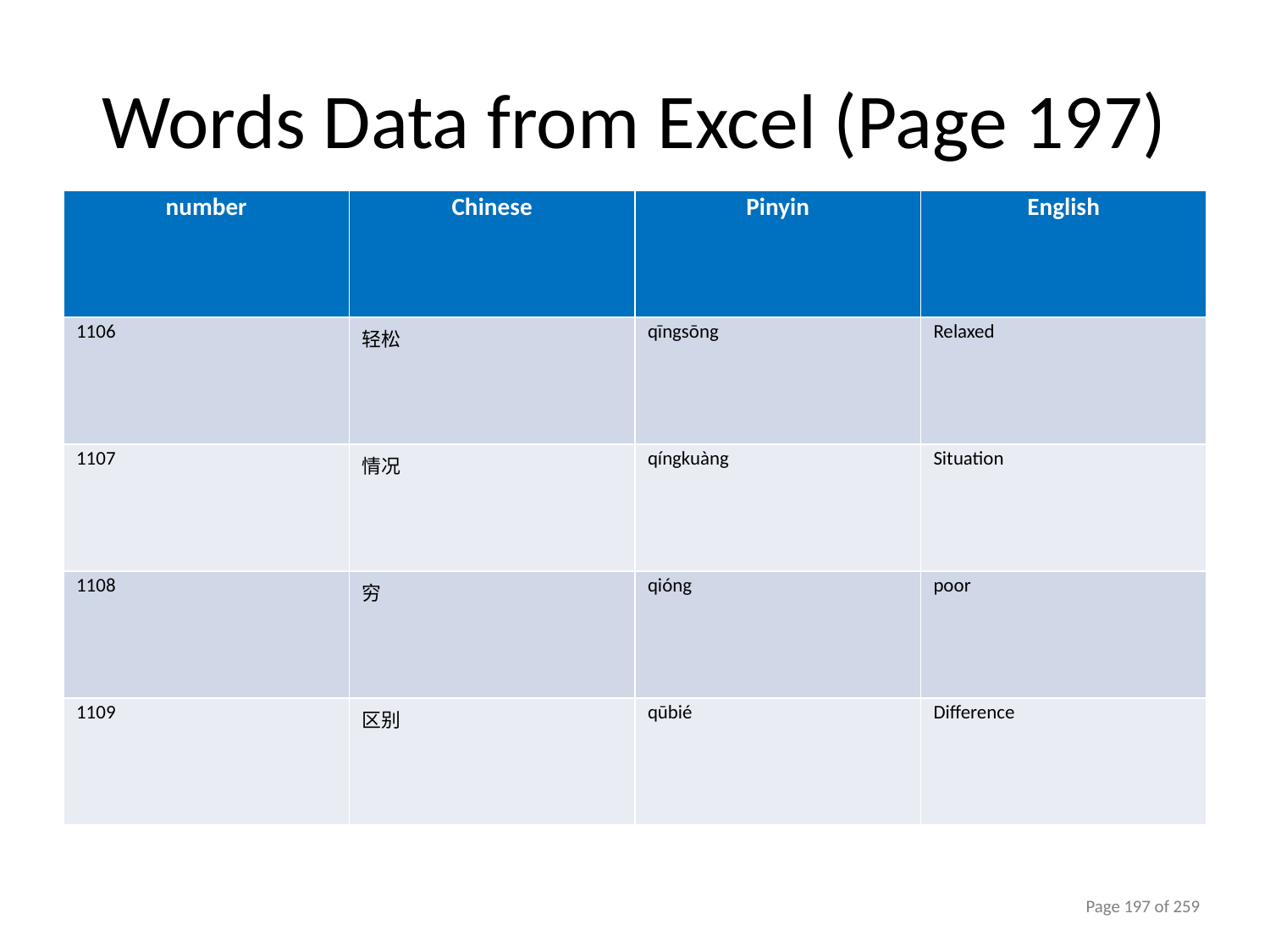

# Words Data from Excel (Page 197)
| number | Chinese | Pinyin | English |
| --- | --- | --- | --- |
| 1106 | 轻松 | qīngsōng | Relaxed |
| 1107 | 情况 | qíngkuàng | Situation |
| 1108 | 穷 | qióng | poor |
| 1109 | 区别 | qūbié | Difference |

Page 197 of 259